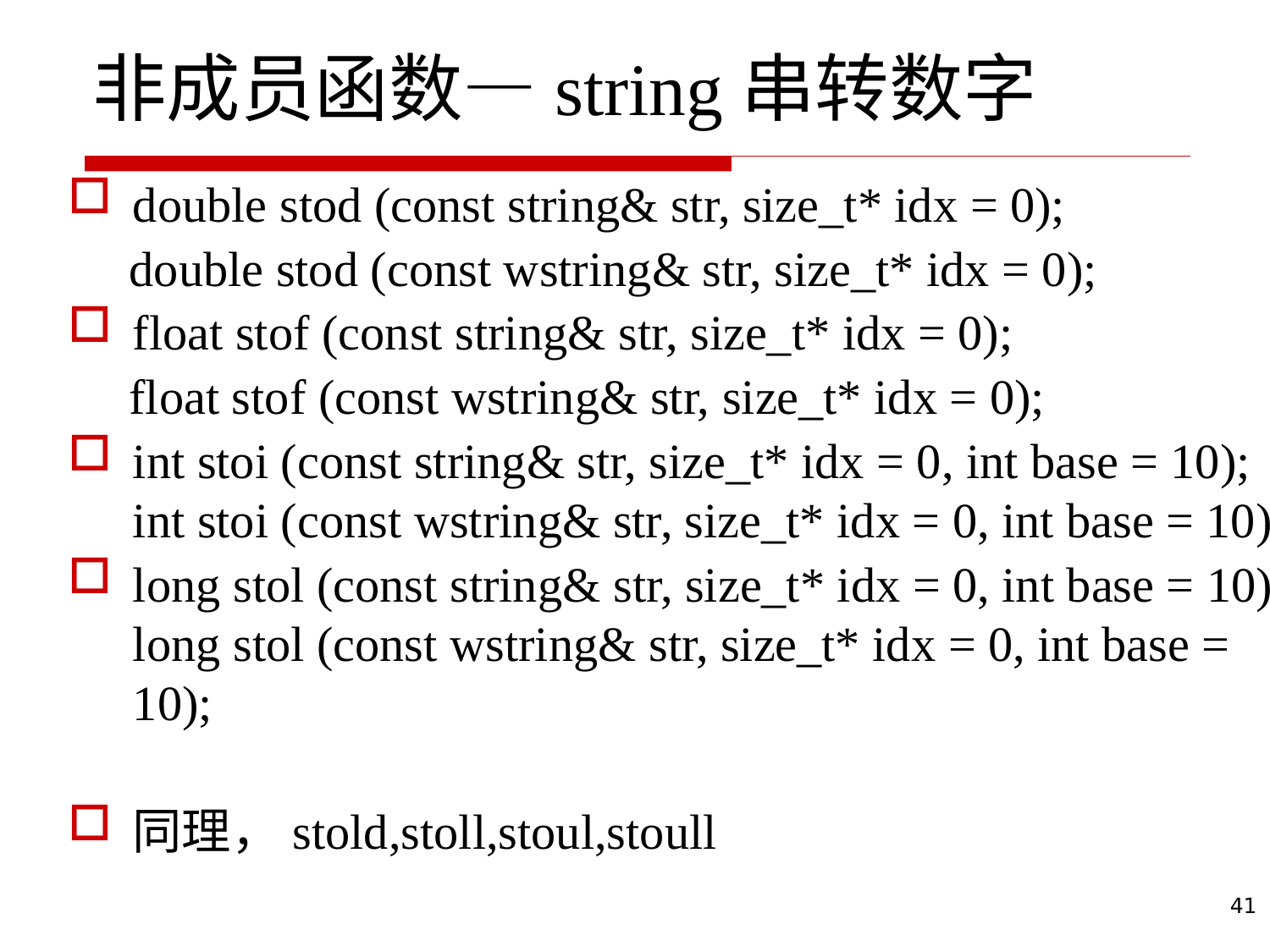

# 非成员函数—string串转数字
double stod (const string& str, size_t* idx = 0);
     double stod (const wstring& str, size_t* idx = 0);
float stof (const string& str, size_t* idx = 0);
     float stof (const wstring& str, size_t* idx = 0);
int stoi (const string& str, size_t* idx = 0, int base = 10); int stoi (const wstring& str, size_t* idx = 0, int base = 10);
long stol (const string& str, size_t* idx = 0, int base = 10); long stol (const wstring& str, size_t* idx = 0, int base = 10);

同理，stold,stoll,stoul,stoull
41